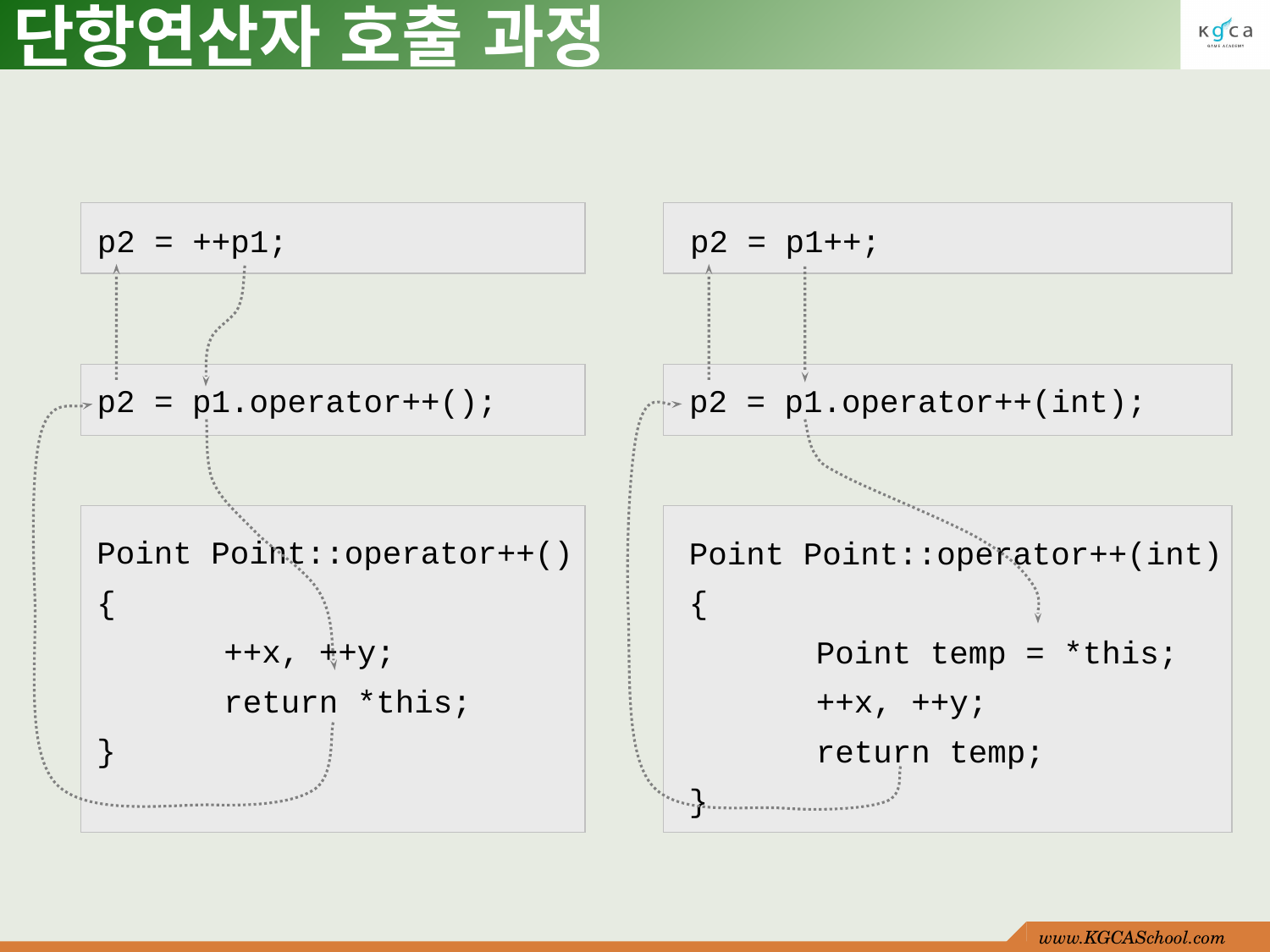

# 단항연산자 호출 과정

p2 = ++p1;
p2 = p1++;

p2 = p1.operator++();
p2 = p1.operator++(int);

Point Point::operator++()
{
	++x, ++y;
	return *this;
}
Point Point::operator++(int)
{
	Point temp = *this;
	++x, ++y;
	return temp;
}